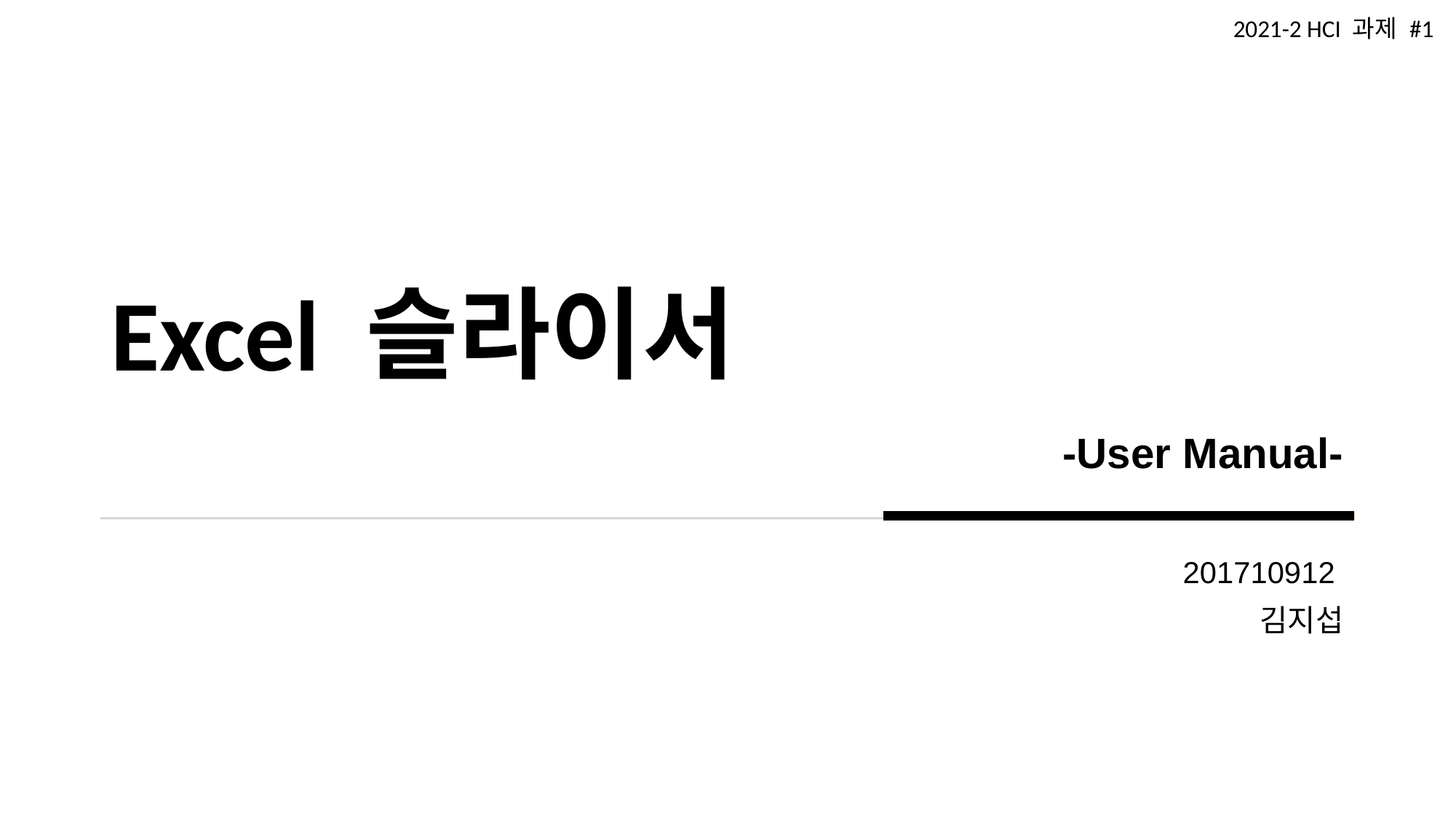

2021-2 HCI 과제 #1
# Excel 슬라이서

-User Manual-

201710912
김지섭